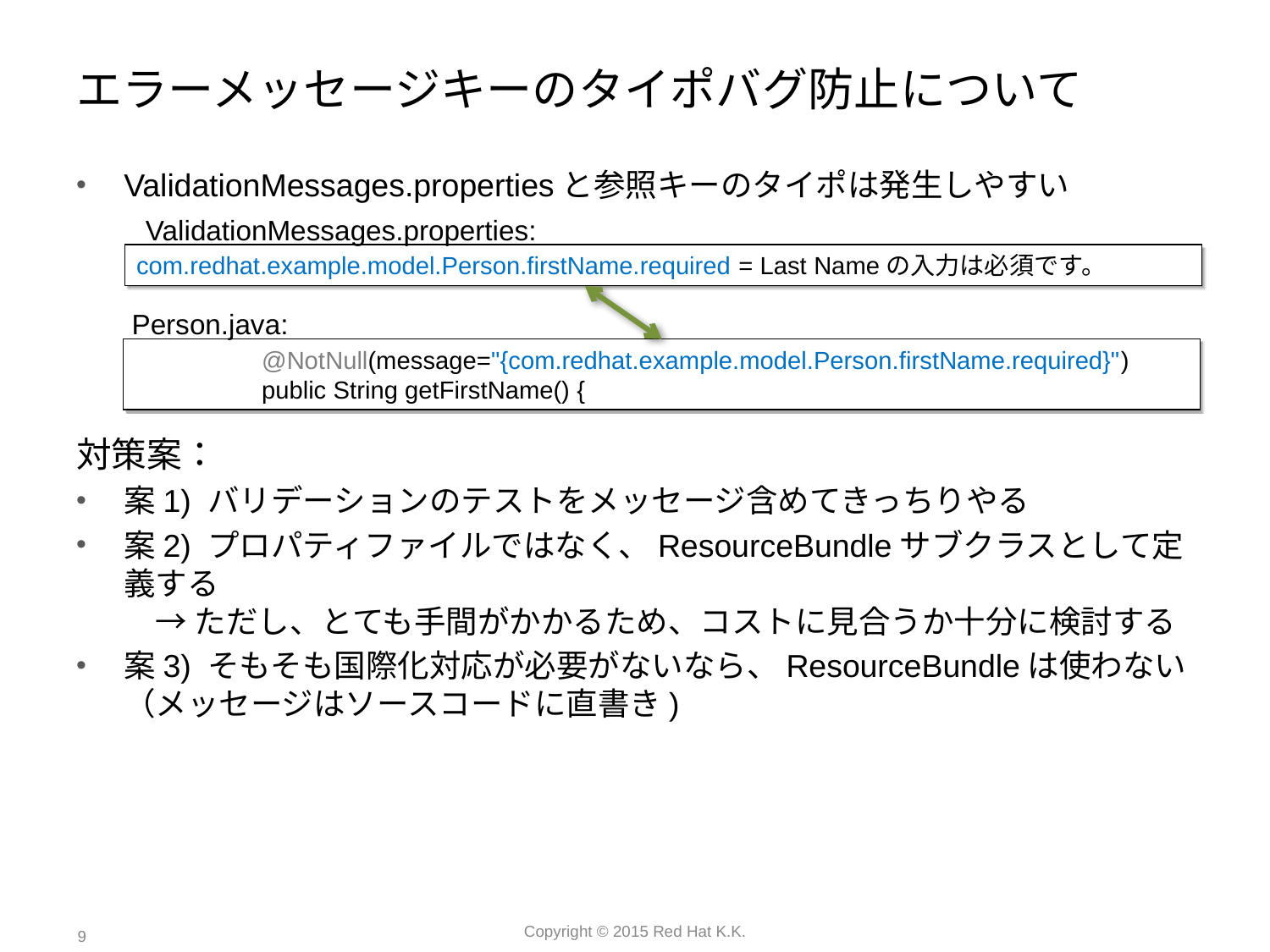

# エラーメッセージキーのタイポバグ防止について
ValidationMessages.propertiesと参照キーのタイポは発生しやすい

対策案：
案1) バリデーションのテストをメッセージ含めてきっちりやる
案2) プロパティファイルではなく、ResourceBundleサブクラスとして定義する
　→ ただし、とても手間がかかるため、コストに見合うか十分に検討する
案3) そもそも国際化対応が必要がないなら、ResourceBundleは使わない（メッセージはソースコードに直書き)

ValidationMessages.properties:
com.redhat.example.model.Person.firstName.required = Last Nameの入力は必須です。
Person.java:
	@NotNull(message="{com.redhat.example.model.Person.firstName.required}")
	public String getFirstName() {
9
Copyright © 2015 Red Hat K.K.